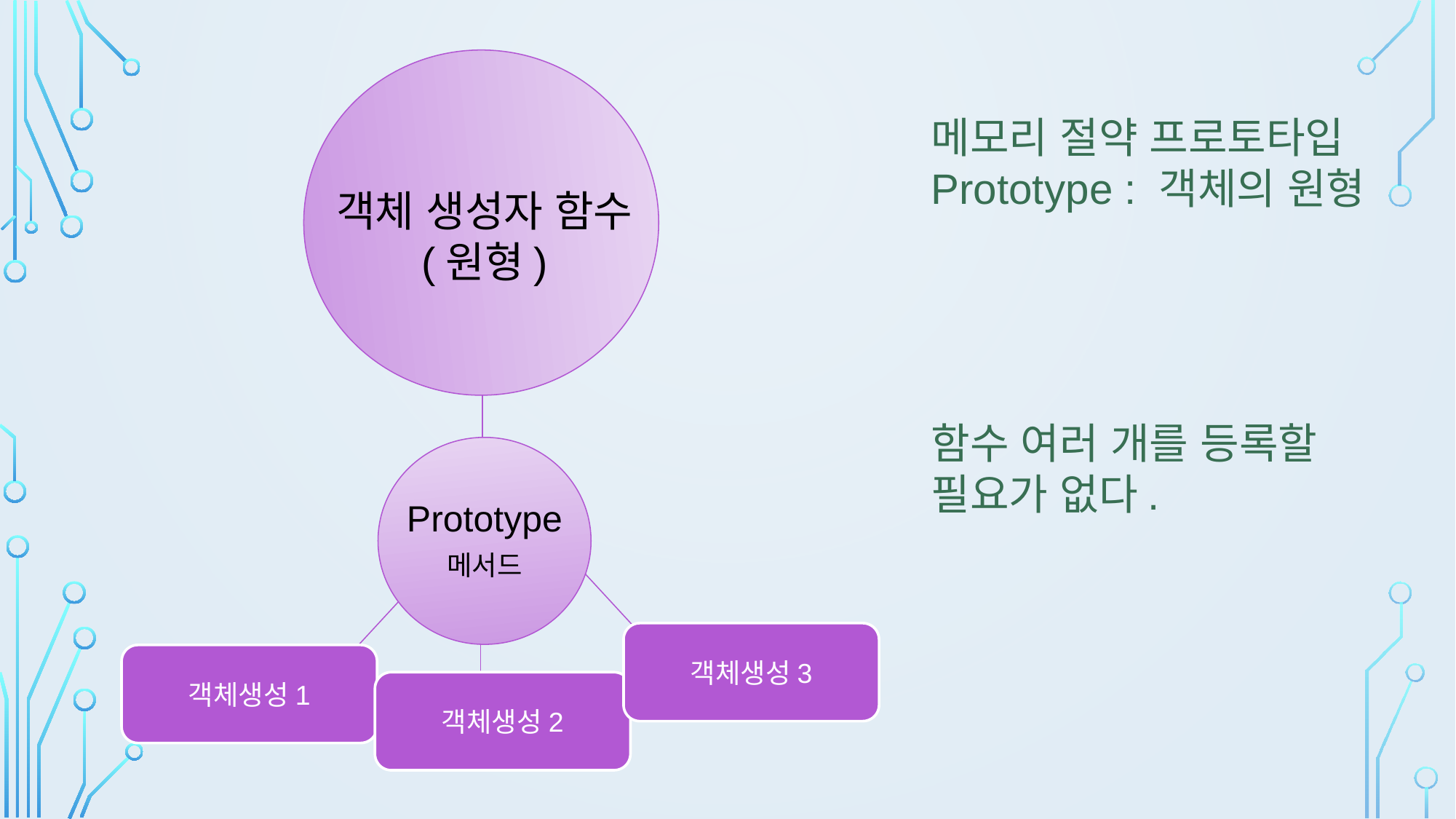

메모리 절약 프로토타입
Prototype : 객체의 원형

함수 여러 개를 등록할
필요가 없다.
객체 생성자 함수
(원형)

Prototype
메서드

객체생성3
객체생성1

객체생성2